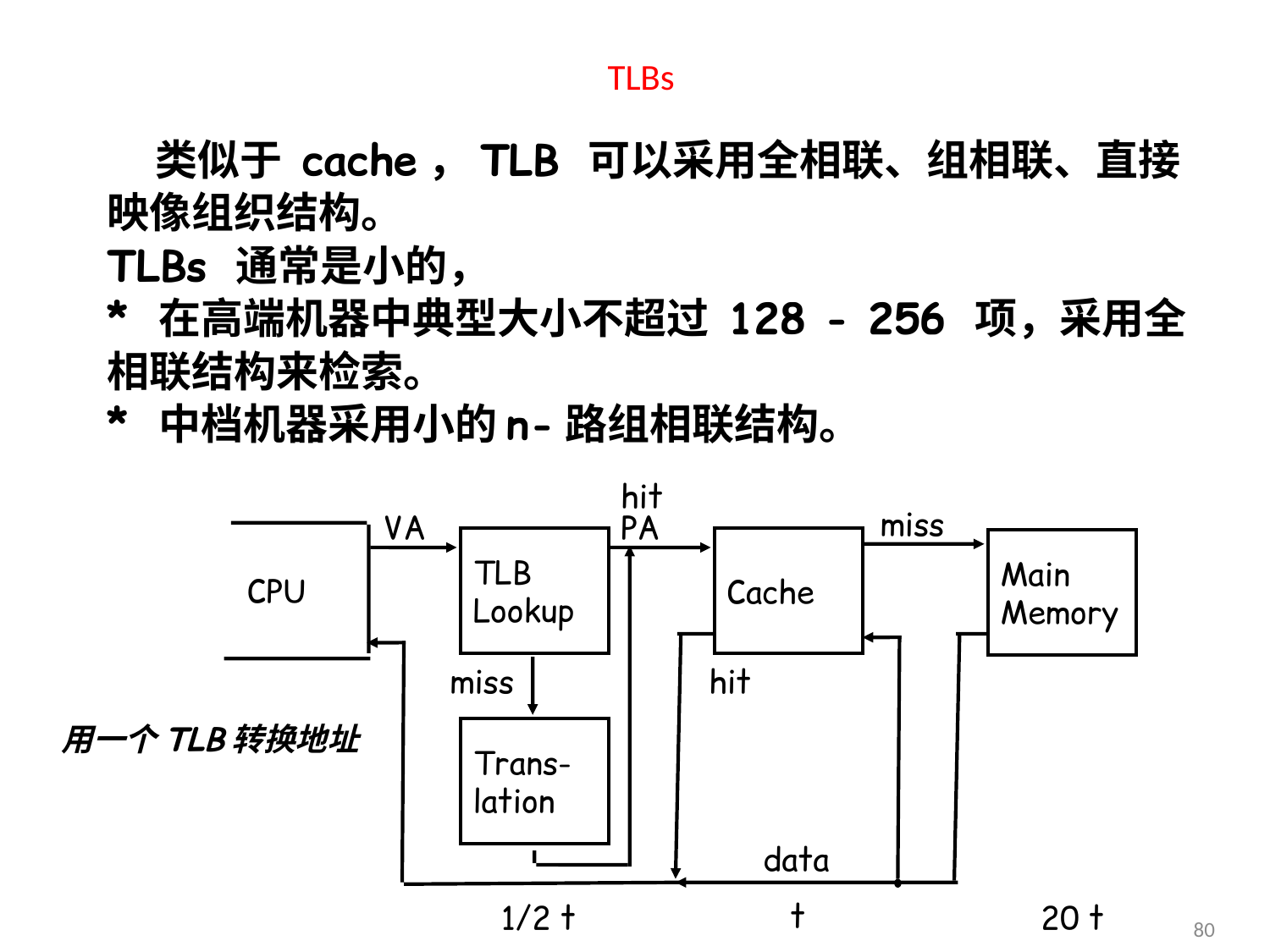

# TLBs
    类似于 cache，TLB 可以采用全相联、组相联、直接映像组织结构。
TLBs 通常是小的，
* 在高端机器中典型大小不超过 128 - 256 项，采用全相联结构来检索。
* 中档机器采用小的n-路组相联结构。
hit
miss
VA
PA

TLB
Lookup
Cache
Main
Memory

CPU

miss
hit
Trans-
lation
data

t
1/2 t
20 t
用一个TLB转换地址
80
80